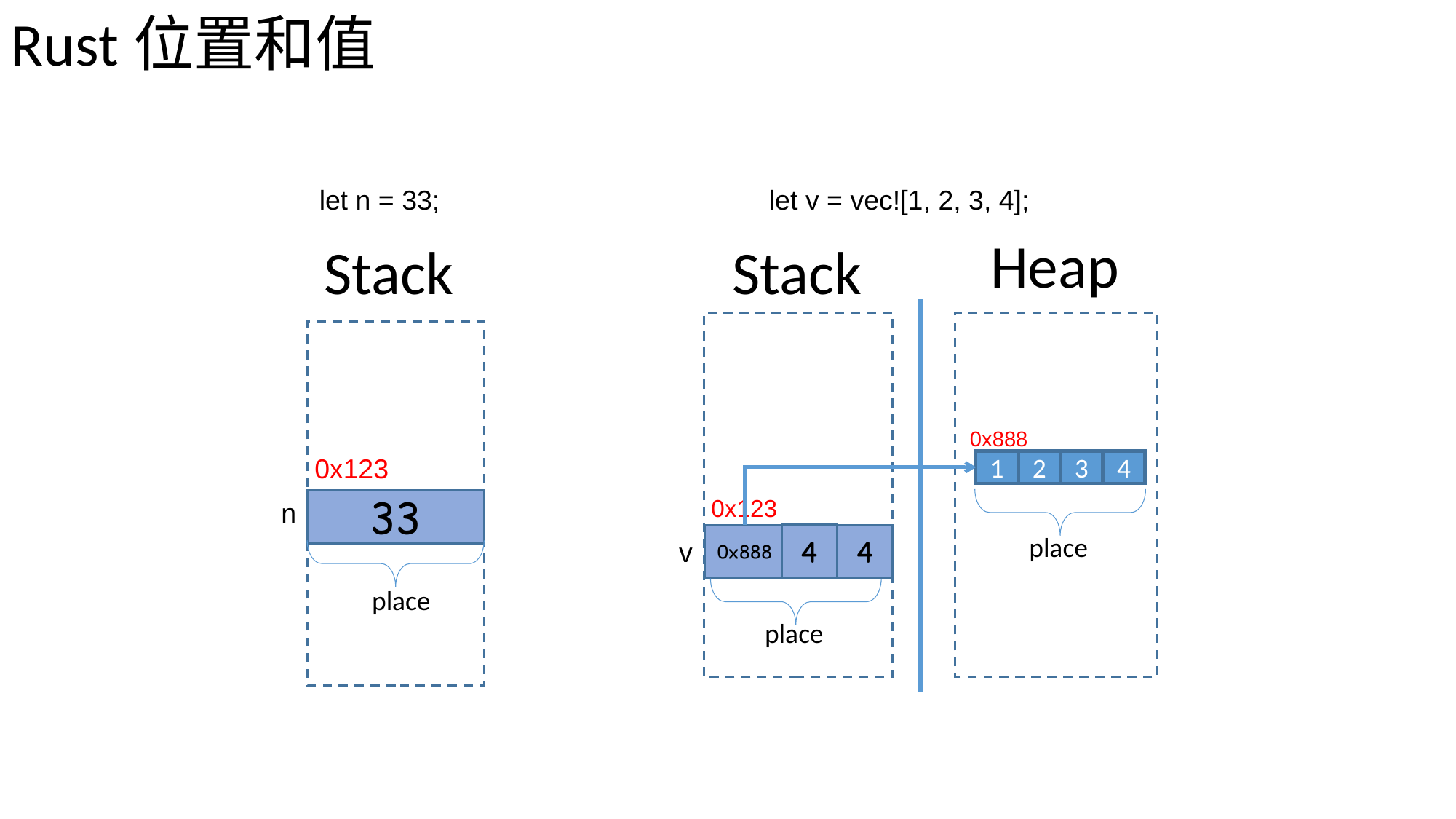

Rust位置和值
let n = 33;
let v = vec![1, 2, 3, 4];
Heap
Stack
Stack

0x888

0x123
1
2
3
4

0x123
n
33

4
place
0x888
4
v
place
place